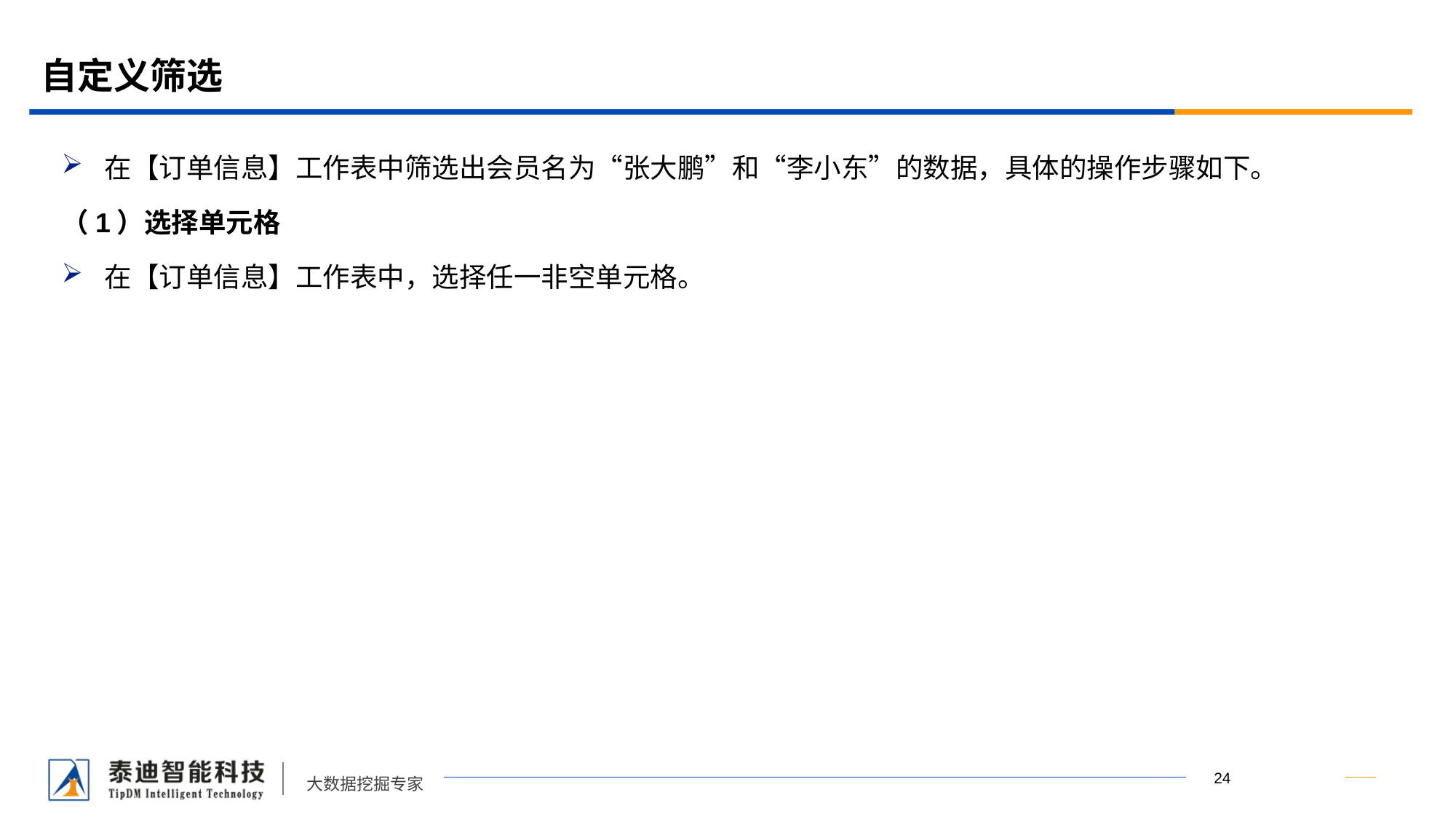

# 自定义筛选
在【订单信息】工作表中筛选出会员名为“张大鹏”和“李小东”的数据，具体的操作步骤如下。
（1）选择单元格
在【订单信息】工作表中，选择任一非空单元格。